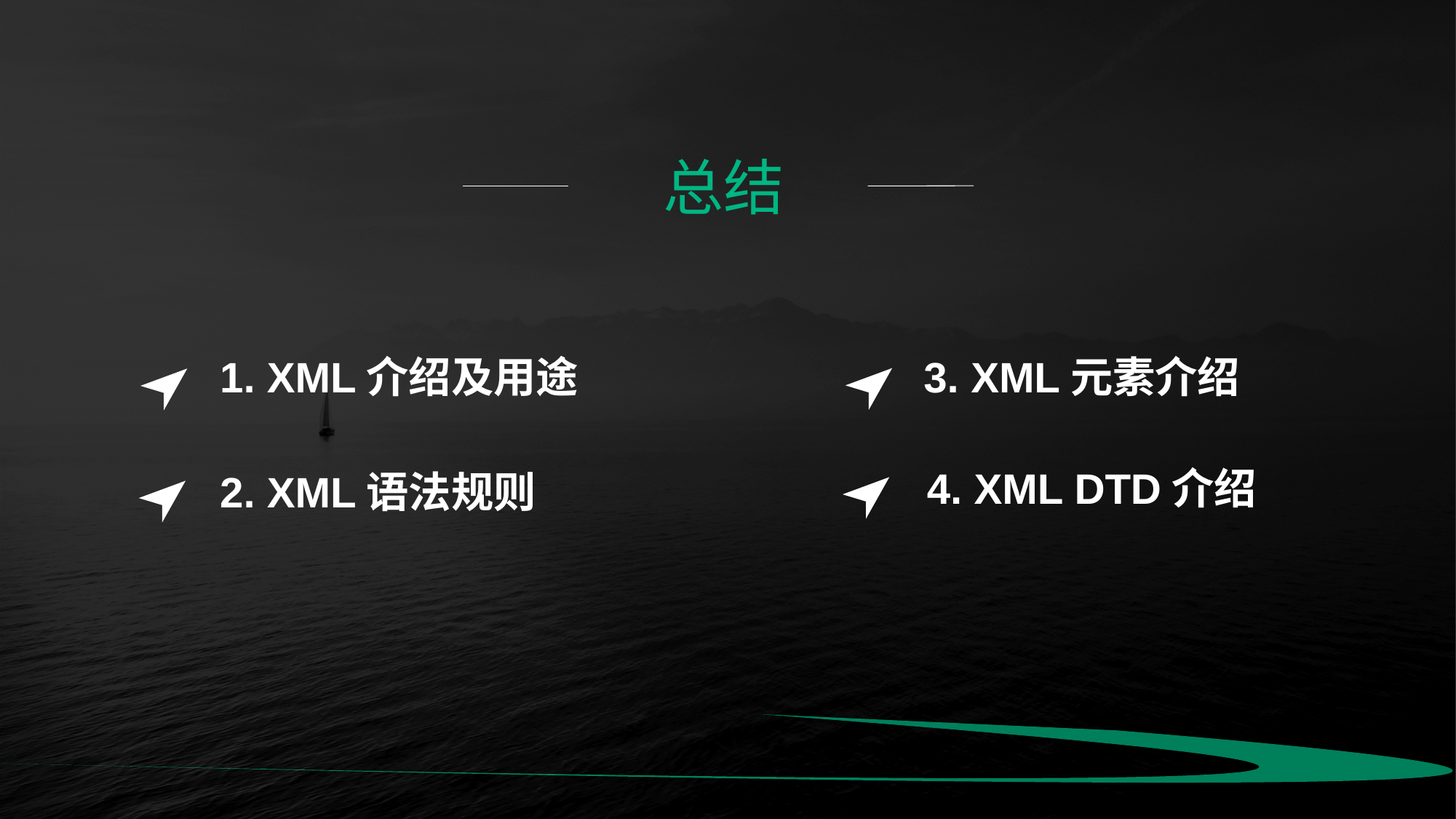

总结
3. XML元素介绍

4. XML DTD介绍

1. XML介绍及用途

2. XML语法规则